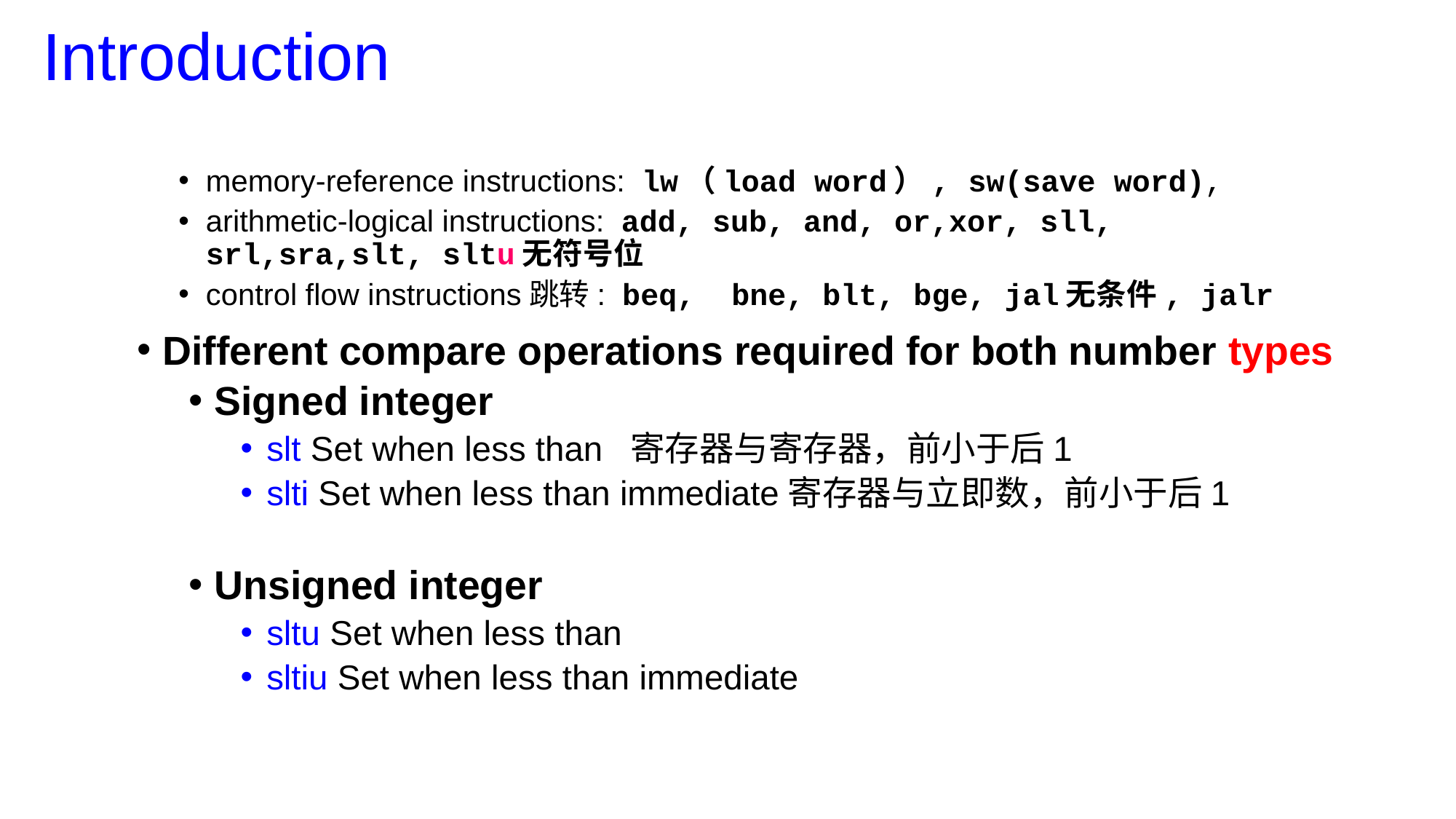

# Introduction
memory-reference instructions:  lw（load word）, sw(save word),
arithmetic-logical instructions:  add, sub, and, or,xor, sll, srl,sra,slt, sltu无符号位
control flow instructions跳转:  beq,  bne, blt, bge, jal无条件, jalr
Different compare operations required for both number types
Signed integer
slt Set when less than  寄存器与寄存器，前小于后1
slti Set when less than immediate寄存器与立即数，前小于后1

Unsigned integer
sltu Set when less than
sltiu Set when less than immediate